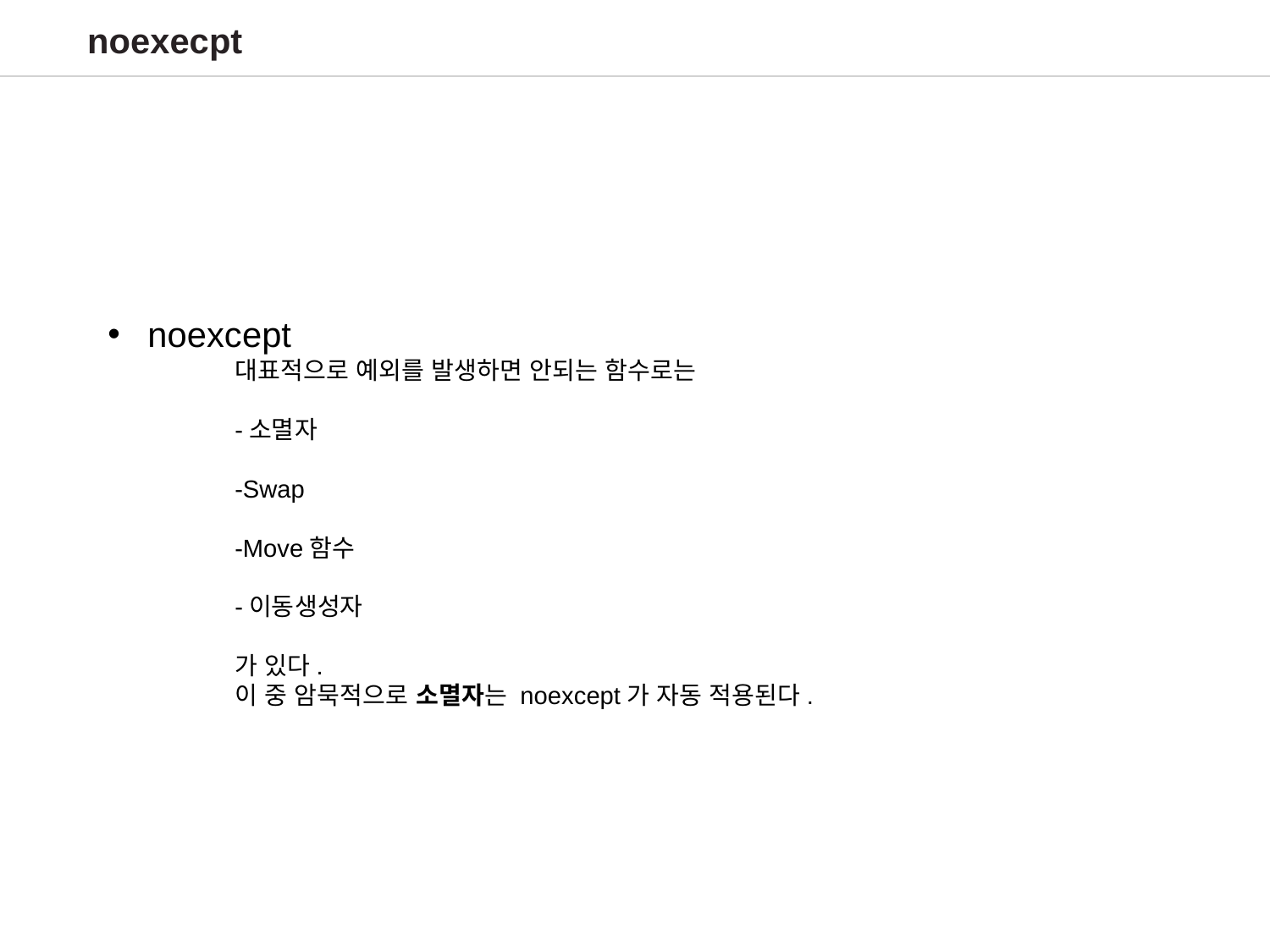

noexecpt
noexcept
	대표적으로 예외를 발생하면 안되는 함수로는

	-소멸자

	-Swap

	-Move함수

	-이동생성자

	가 있다.
	이 중 암묵적으로 소멸자는 noexcept가 자동 적용된다.